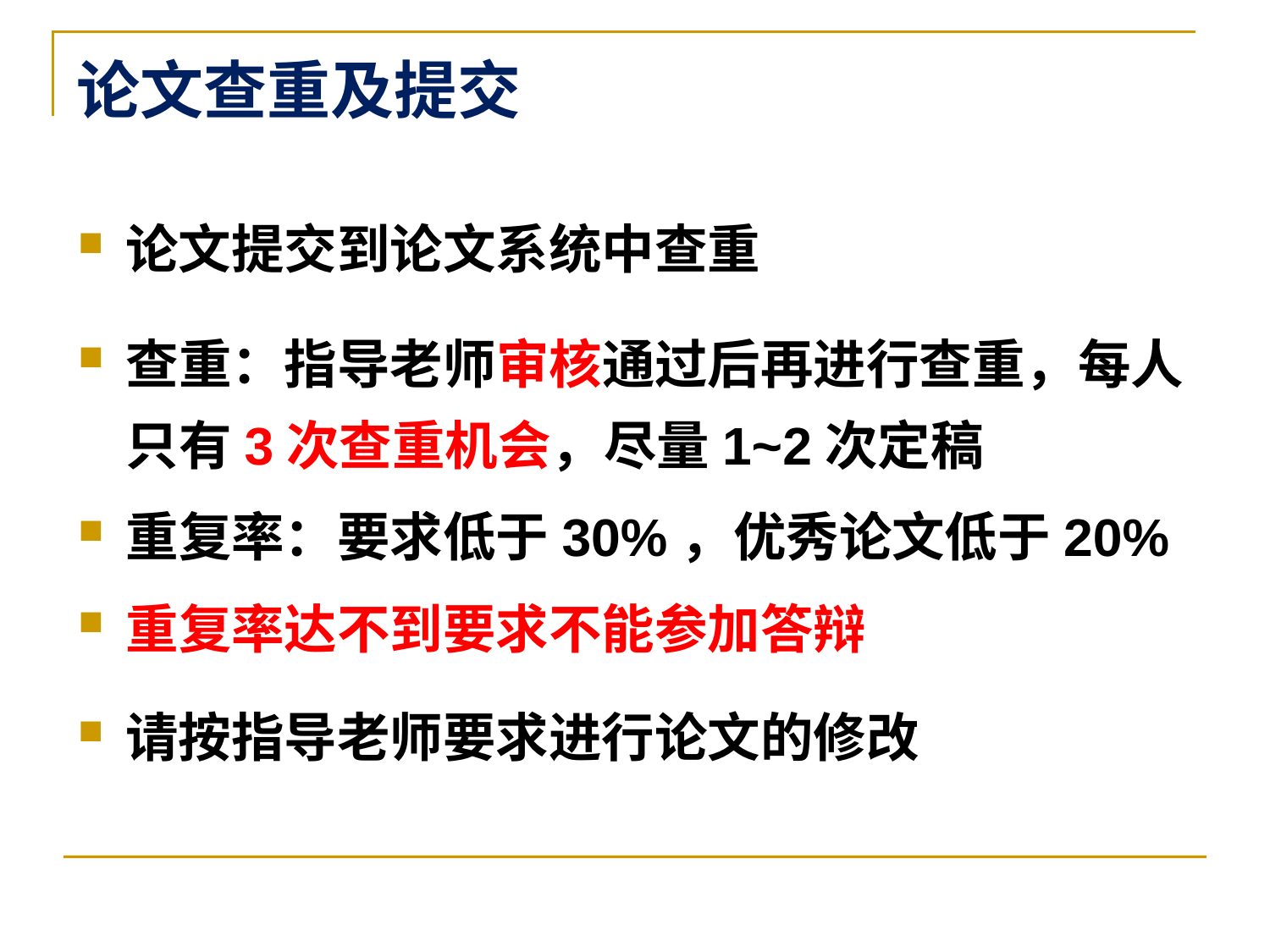

# 论文查重及提交
论文提交到论文系统中查重
查重：指导老师审核通过后再进行查重，每人只有3次查重机会，尽量1~2次定稿
重复率：要求低于30%，优秀论文低于20%
重复率达不到要求不能参加答辩
请按指导老师要求进行论文的修改